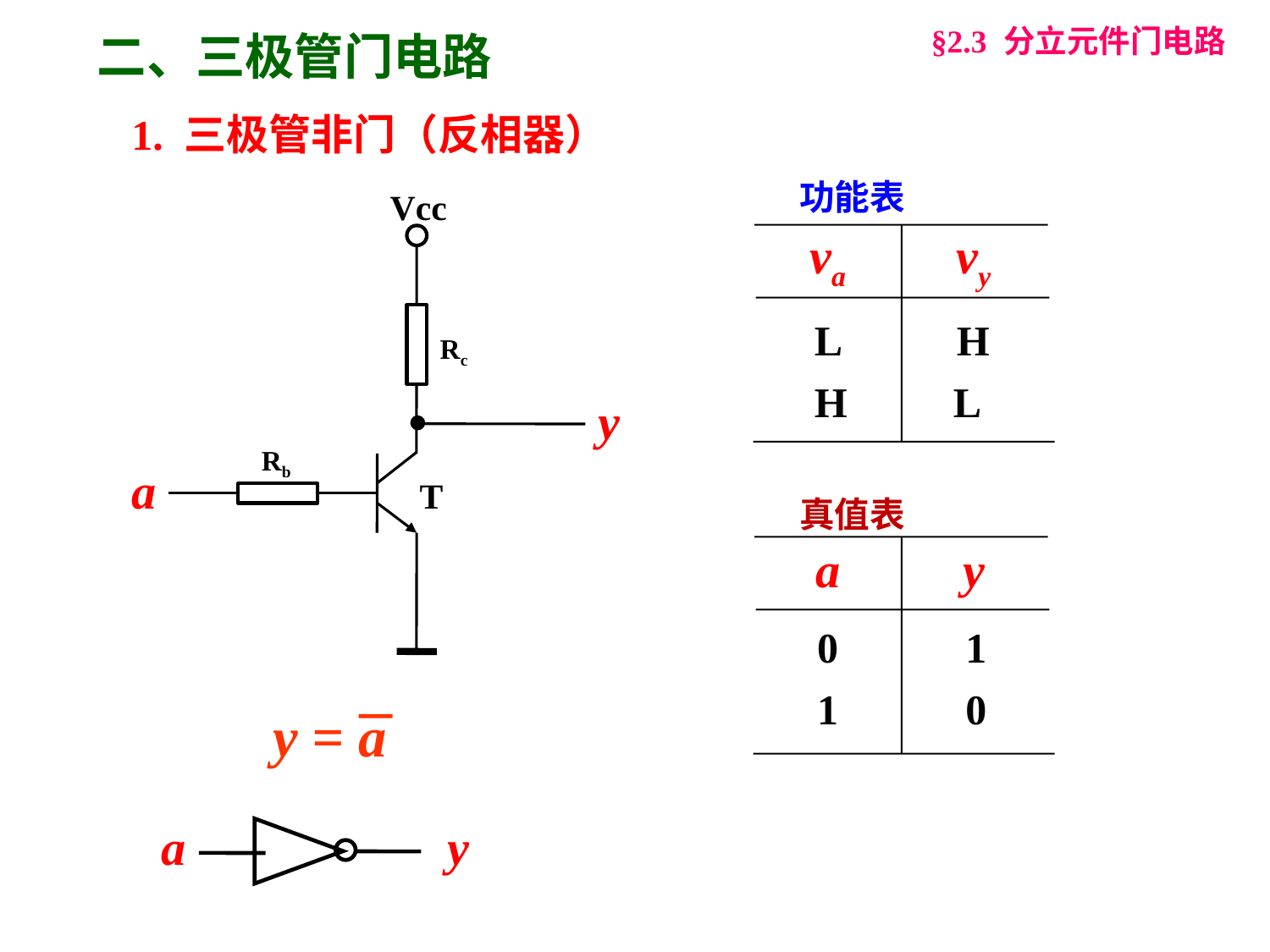

§2.3 分立元件门电路
二、三极管门电路
1. 三极管非门（反相器）
功能表

va         vy
L           H
H          L
Vcc

Rc

y

Rb
a
T

真值表

a          y
0            1
1            0
 y = a

a
y